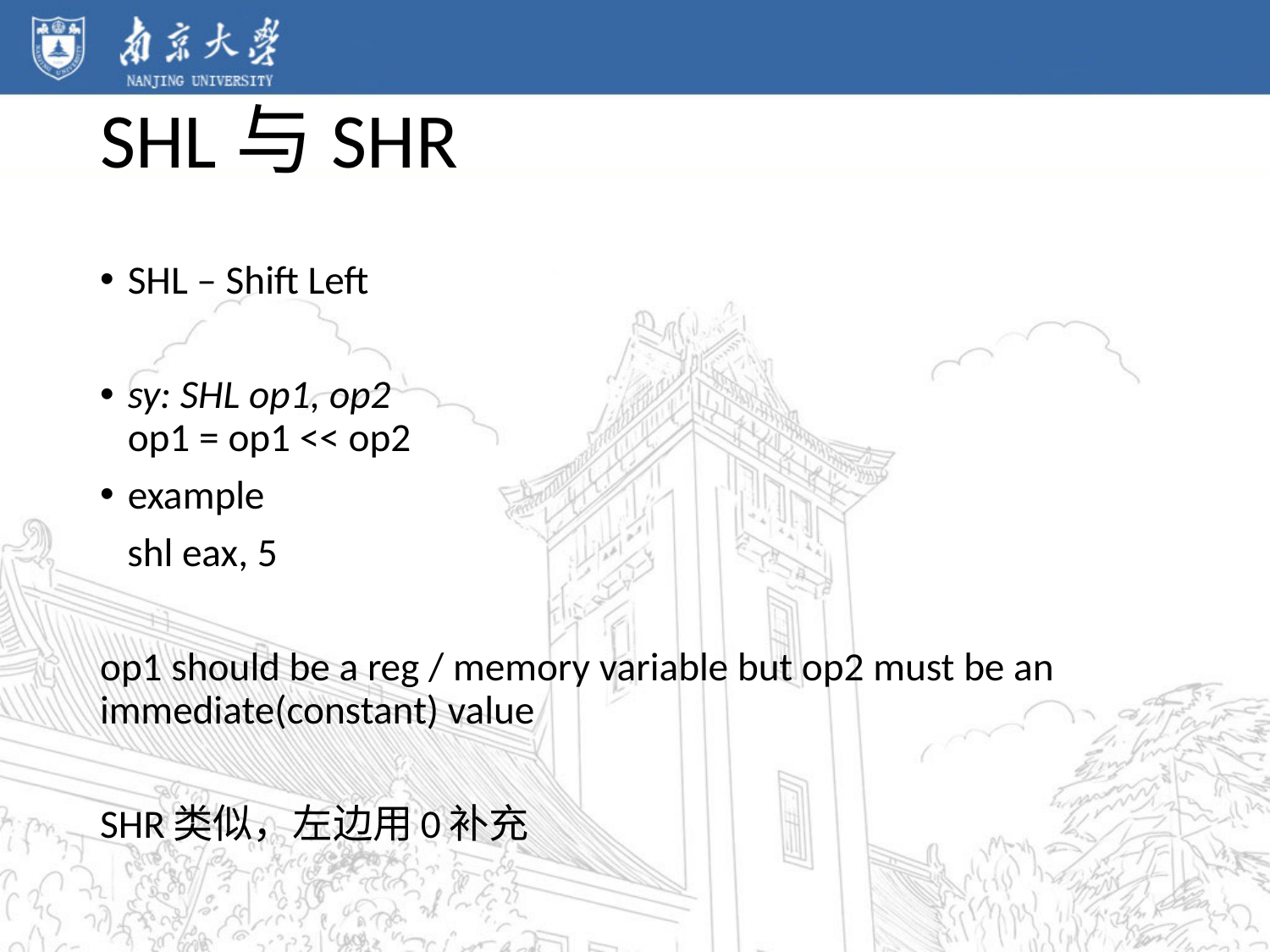

# SHL与SHR
SHL – Shift Left

sy: SHL op1, op2
op1 = op1 << op2
example
   shl eax, 5

op1 should be a reg / memory variable but op2 must be an immediate(constant) value

SHR类似，左边用0补充